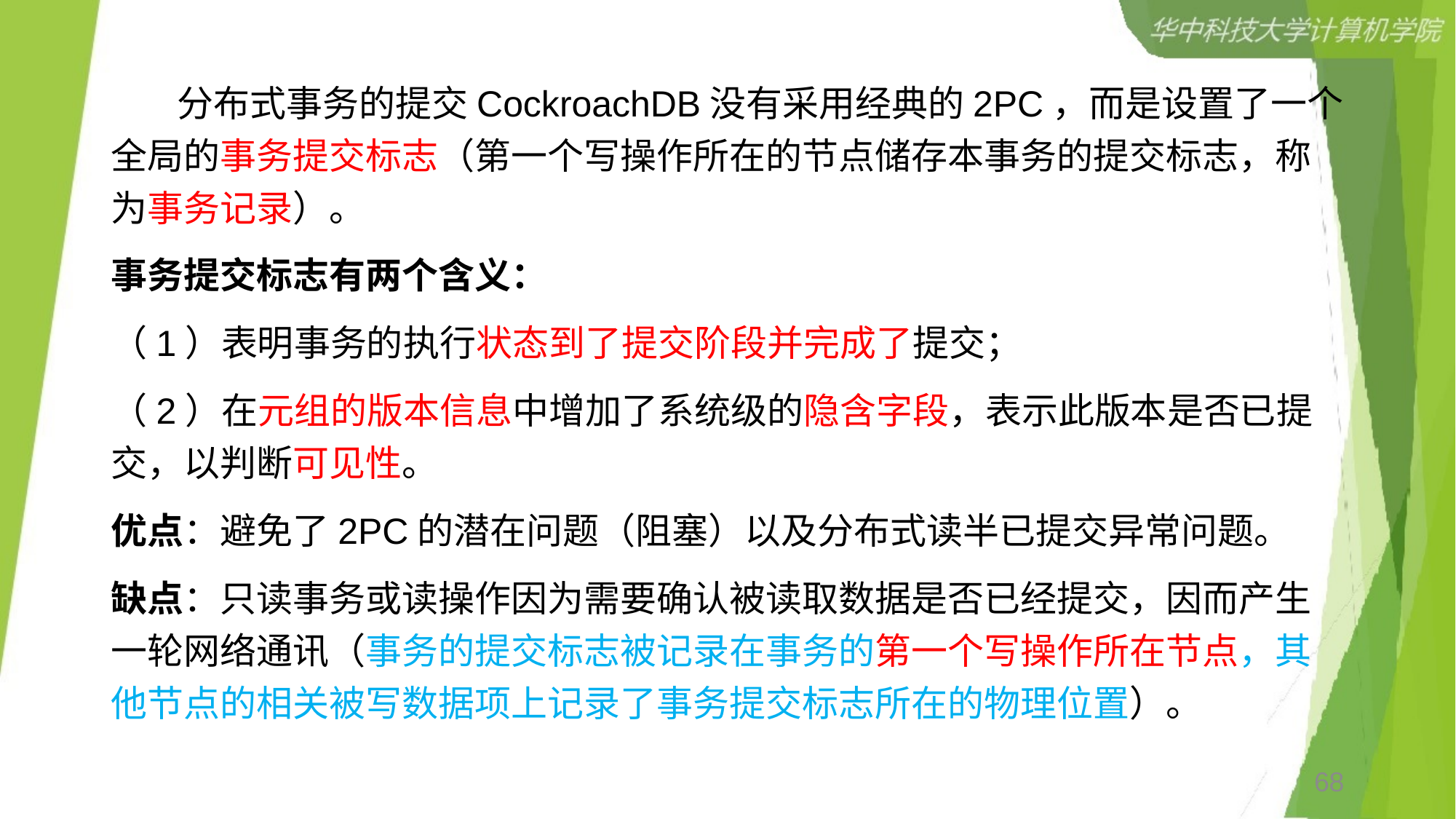

分布式事务的提交CockroachDB没有采用经典的2PC，而是设置了一个全局的事务提交标志（第一个写操作所在的节点储存本事务的提交标志，称为事务记录）。
事务提交标志有两个含义：
（1）表明事务的执行状态到了提交阶段并完成了提交；
（2）在元组的版本信息中增加了系统级的隐含字段，表示此版本是否已提交，以判断可见性。
优点：避免了2PC的潜在问题（阻塞）以及分布式读半已提交异常问题。
缺点：只读事务或读操作因为需要确认被读取数据是否已经提交，因而产生一轮网络通讯（事务的提交标志被记录在事务的第一个写操作所在节点，其他节点的相关被写数据项上记录了事务提交标志所在的物理位置）。
68